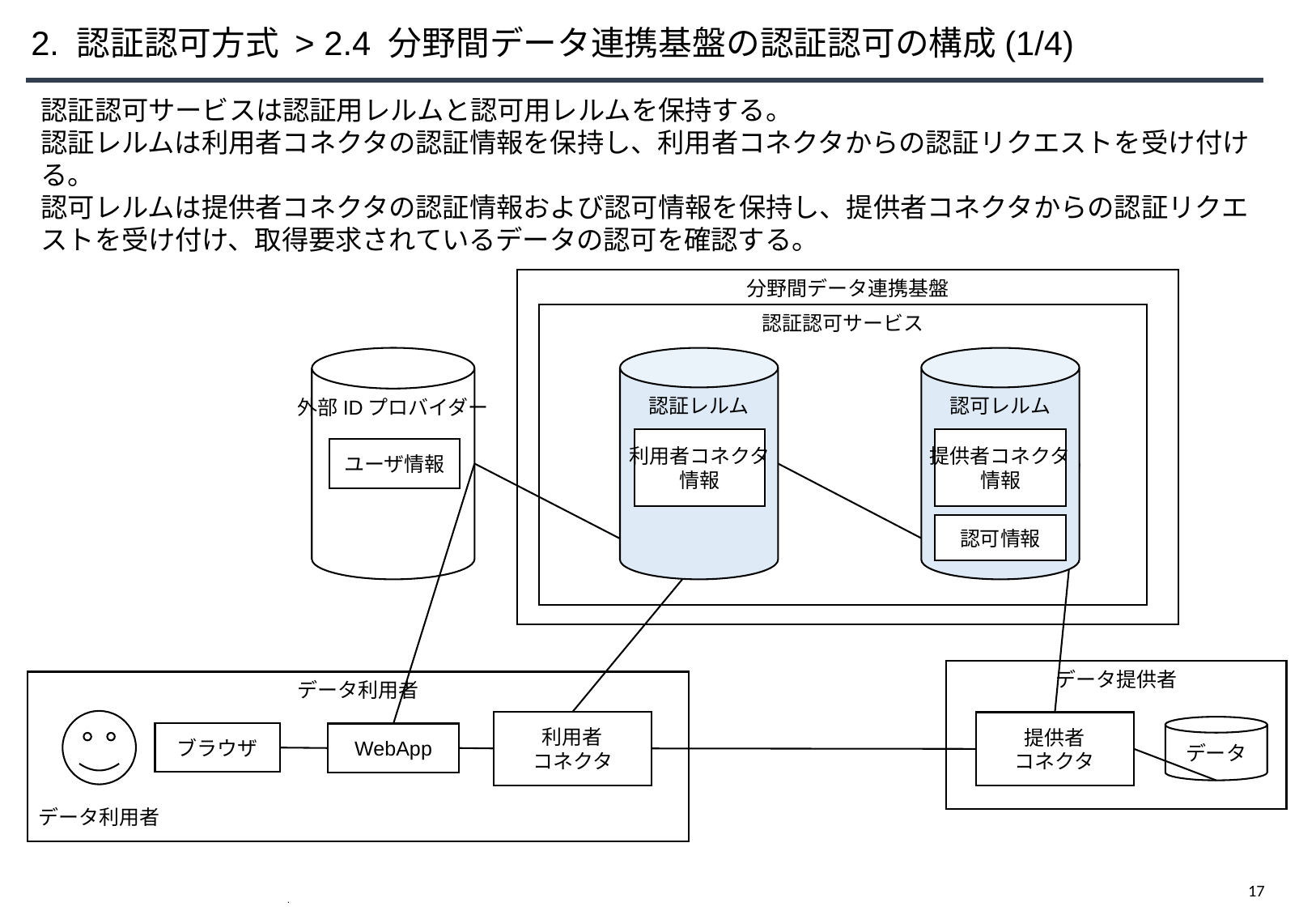

# 2. 認証認可方式 > 2.4 分野間データ連携基盤の認証認可の構成(1/4)
認証認可サービスは認証用レルムと認可用レルムを保持する。
認証レルムは利用者コネクタの認証情報を保持し、利用者コネクタからの認証リクエストを受け付ける。
認可レルムは提供者コネクタの認証情報および認可情報を保持し、提供者コネクタからの認証リクエストを受け付け、取得要求されているデータの認可を確認する。
分野間データ連携基盤
認証認可サービス
外部IDプロバイダー
認証レルム
認可レルム
提供者コネクタ
情報
利用者コネクタ
情報
ユーザ情報
認可情報
データ提供者
データ利用者

利用者
コネクタ
提供者
コネクタ
データ
ブラウザ
WebApp
データ利用者